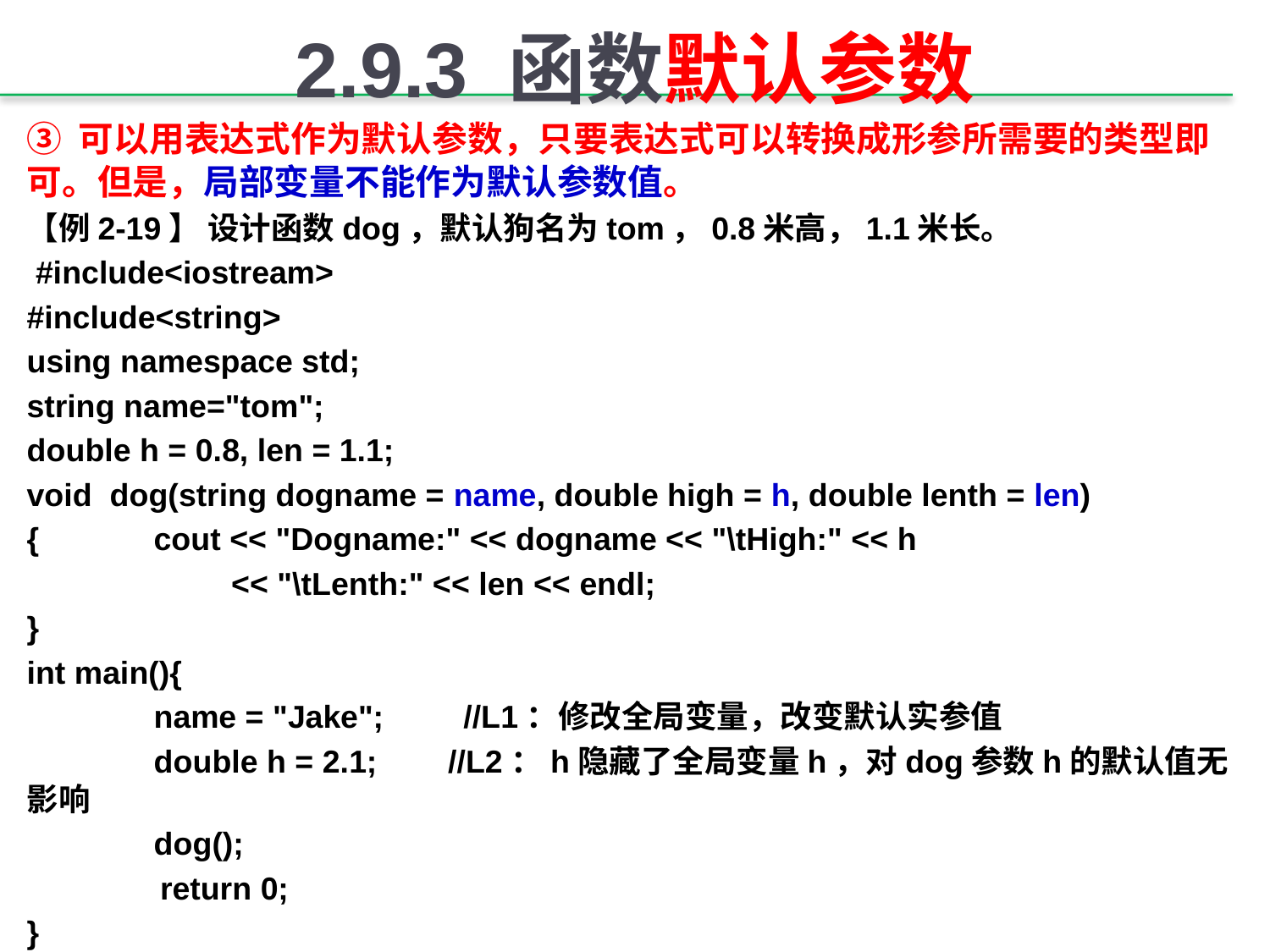

# 2.9.3 函数默认参数
③ 可以用表达式作为默认参数，只要表达式可以转换成形参所需要的类型即可。但是，局部变量不能作为默认参数值。
【例2-19】 设计函数dog，默认狗名为tom，0.8米高，1.1米长。
 #include<iostream>
#include<string>
using namespace std;
string name="tom";
double h = 0.8, len = 1.1;
void  dog(string dogname = name, double high = h, double lenth = len)
{	cout << "Dogname:" << dogname << "\tHigh:" << h
                       << "\tLenth:" << len << endl;
}
int main(){
	name = "Jake";         //L1：修改全局变量，改变默认实参值
	double h = 2.1;        //L2：h隐藏了全局变量h，对dog参数h的默认值无影响
	dog();
               return 0;
}